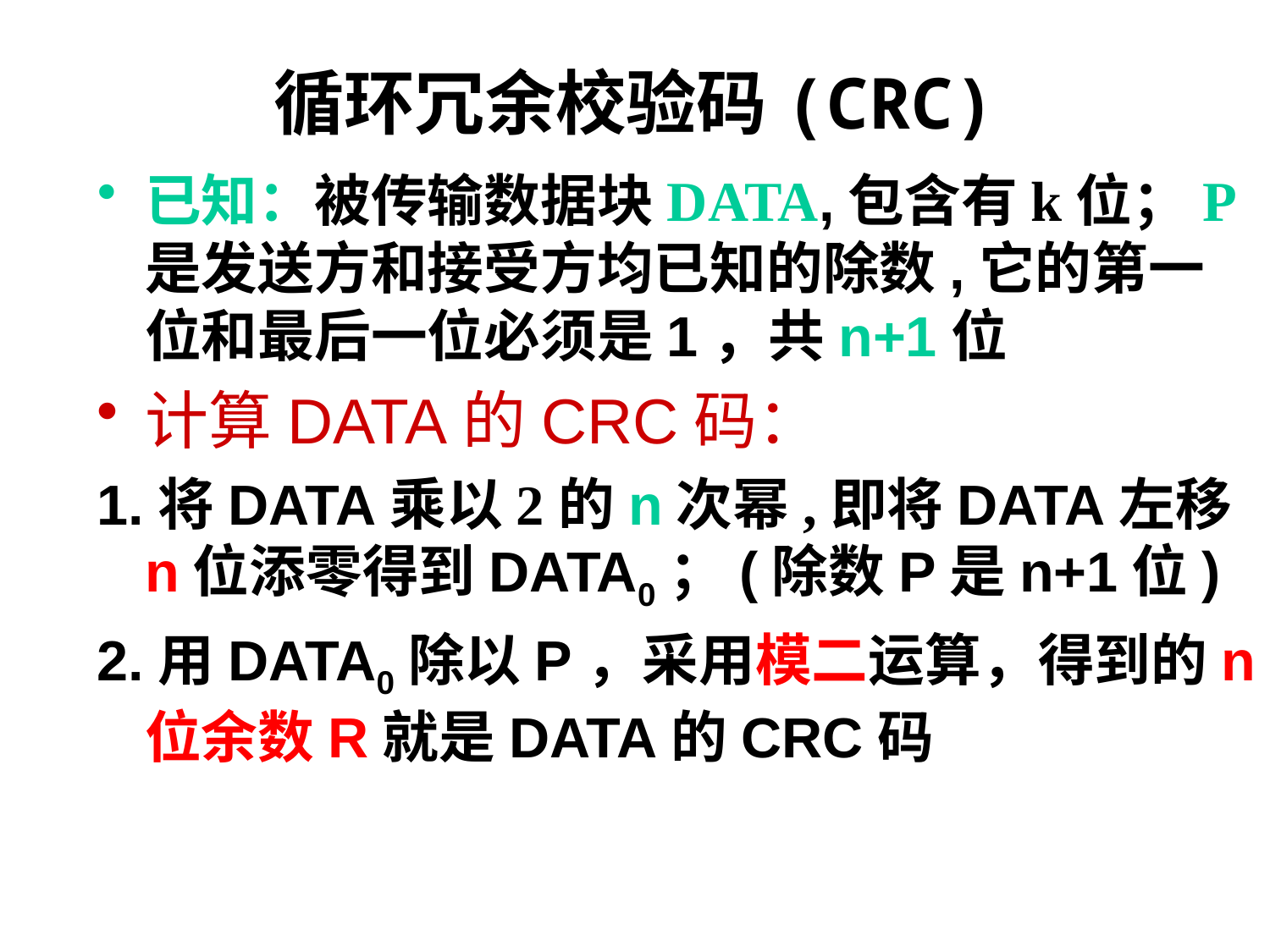

# 循环冗余校验码(CRC)
已知：被传输数据块DATA,包含有k位；P是发送方和接受方均已知的除数,它的第一位和最后一位必须是1，共n+1位
计算DATA的CRC码：
1.将DATA乘以2的n次幂,即将DATA左移n位添零得到DATA0；(除数P是n+1位)
2.用DATA0除以P，采用模二运算，得到的n位余数R就是DATA的CRC码